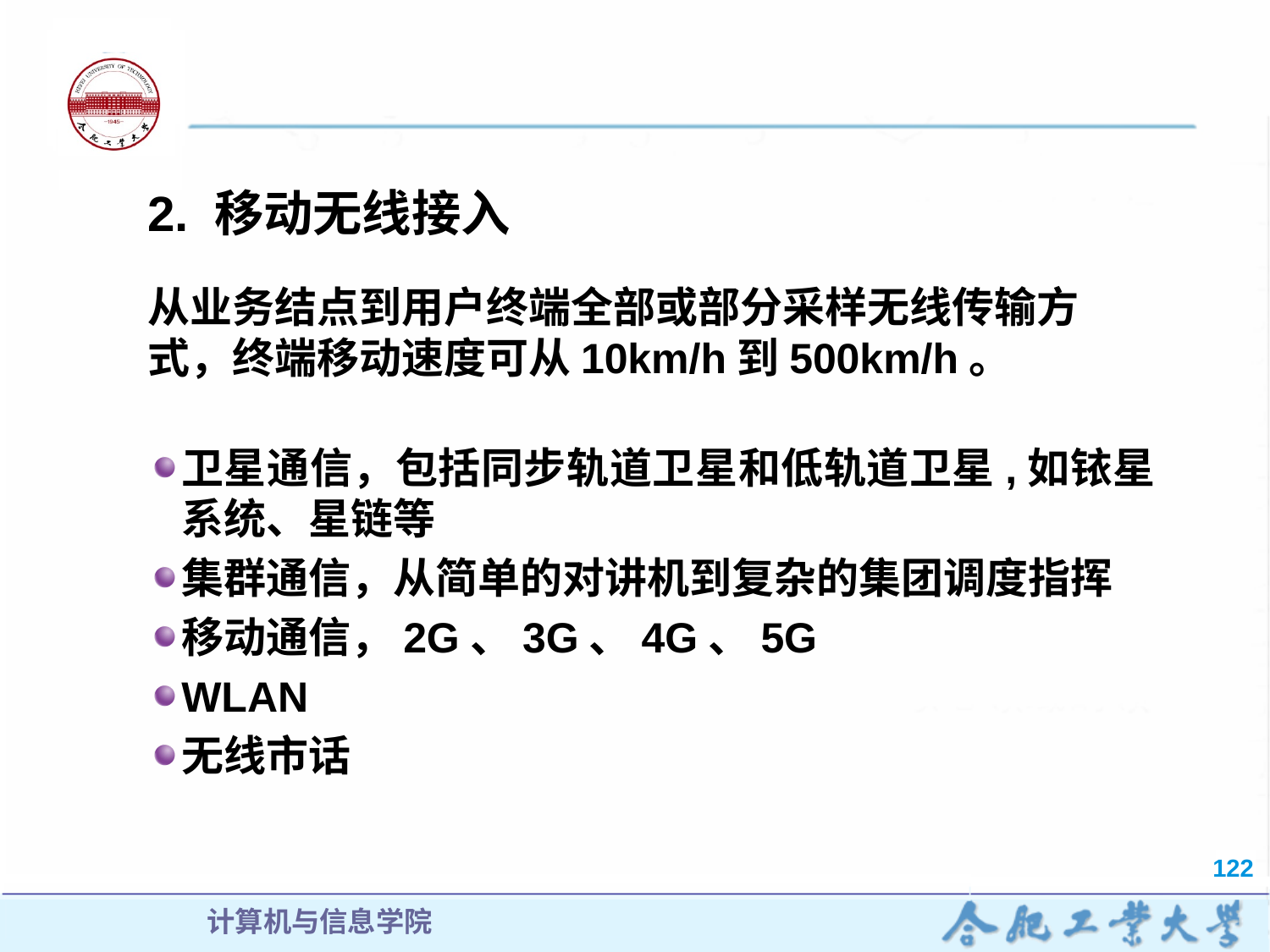

2. 移动无线接入
从业务结点到用户终端全部或部分采样无线传输方式，终端移动速度可从10km/h到500km/h。
卫星通信，包括同步轨道卫星和低轨道卫星,如铱星系统、星链等
集群通信，从简单的对讲机到复杂的集团调度指挥
移动通信，2G、3G、4G、5G
WLAN
无线市话